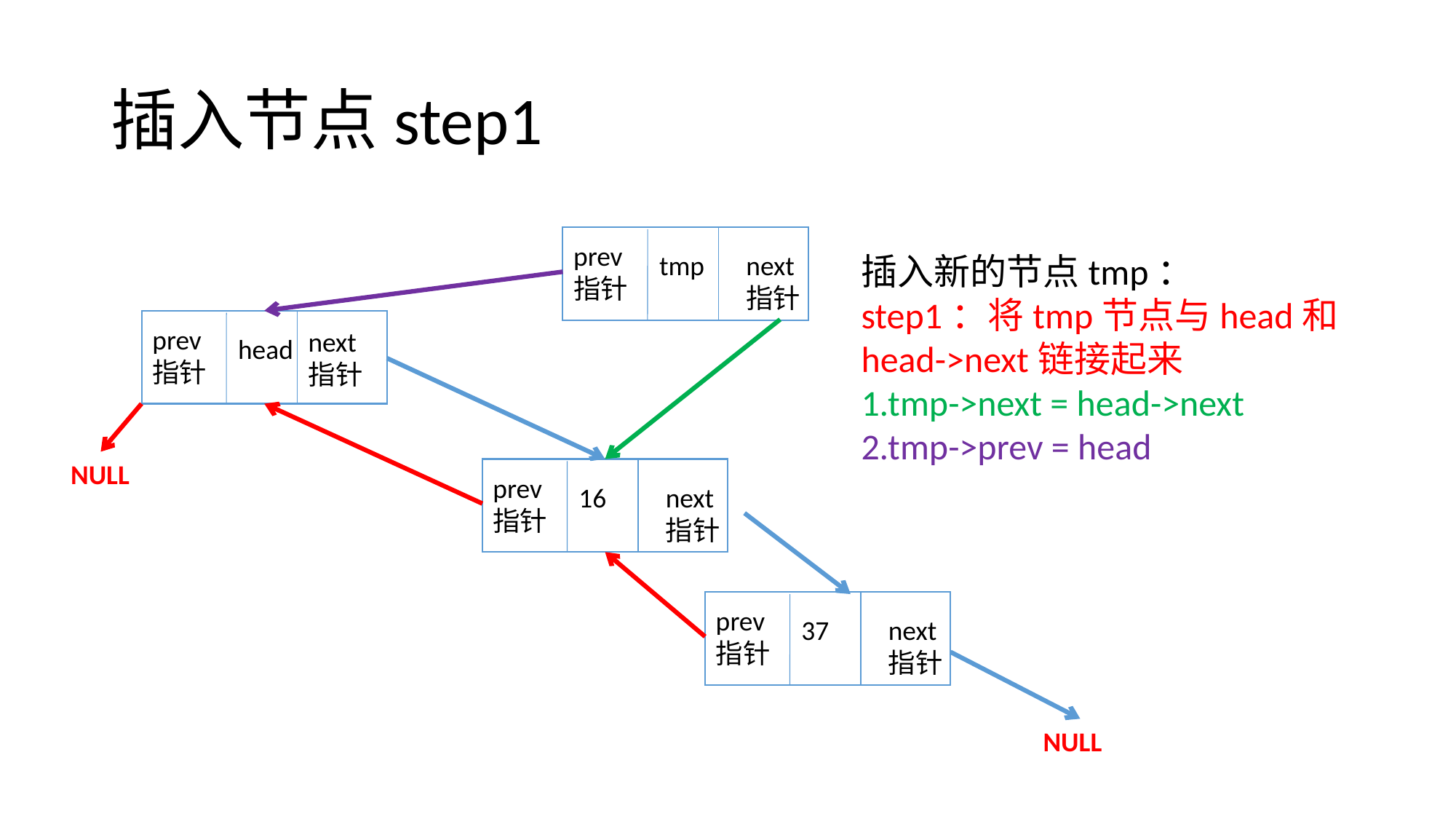

# 插入节点step1

prev指针
tmp

next指针
插入新的节点tmp：
step1：将tmp节点与head和
head->next链接起来
1.tmp->next = head->next
2.tmp->prev = head

prev指针
next指针
head
NULL

prev指针
16

next指针

prev指针
37
next指针
NULL